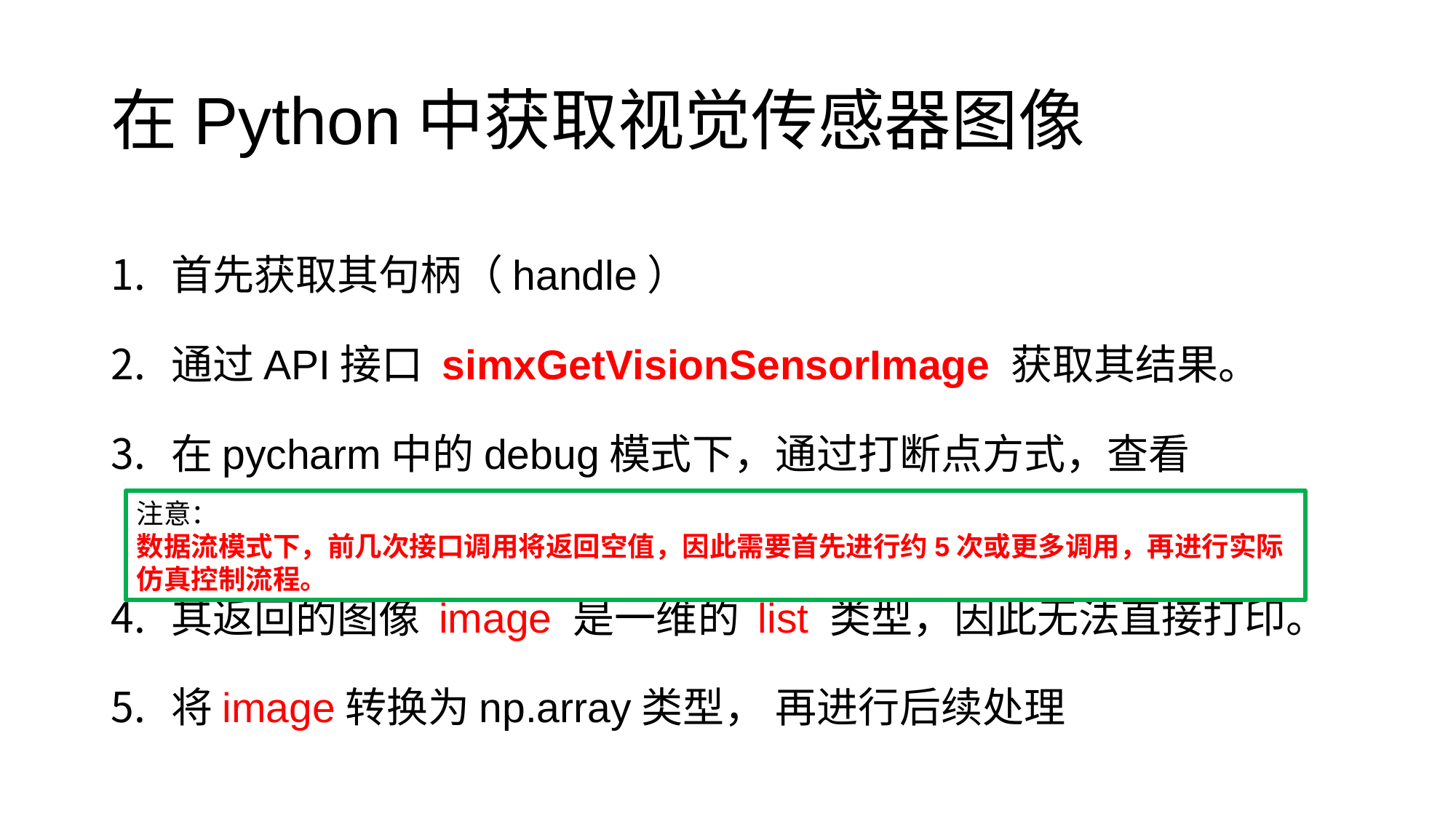

# 在Python中获取视觉传感器图像
首先获取其句柄（handle）
通过API接口 simxGetVisionSensorImage 获取其结果。
在pycharm中的debug模式下，通过打断点方式，查看simxGetVisionSensorImage 返回的三个参数的值和类型。
其返回的图像 image 是一维的 list 类型，因此无法直接打印。
将image转换为np.array类型， 再进行后续处理

注意：
数据流模式下，前几次接口调用将返回空值，因此需要首先进行约5次或更多调用，再进行实际仿真控制流程。